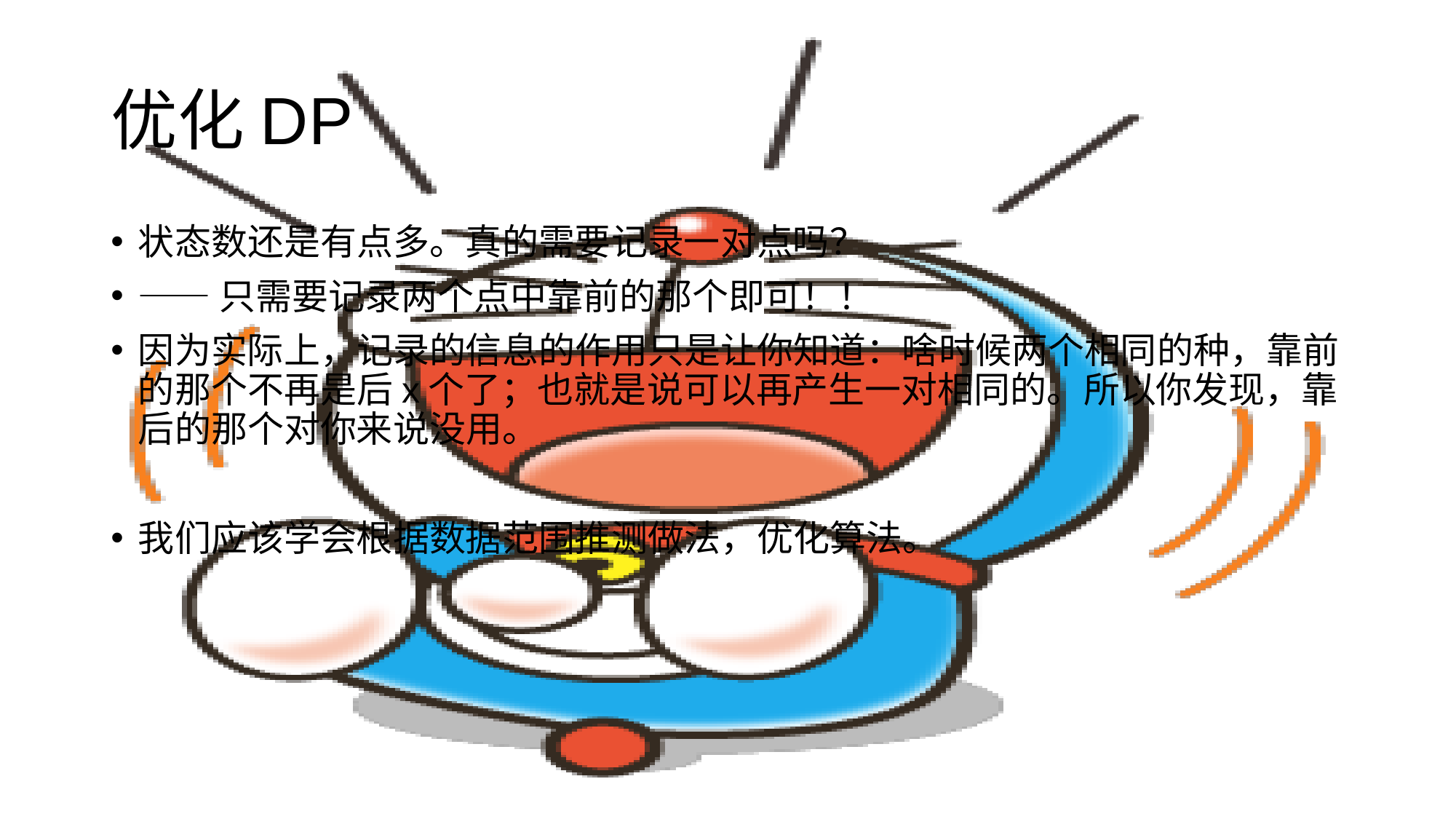

# 优化DP
状态数还是有点多。真的需要记录一对点吗？
——只需要记录两个点中靠前的那个即可！！
因为实际上，记录的信息的作用只是让你知道：啥时候两个相同的种，靠前的那个不再是后x个了；也就是说可以再产生一对相同的。所以你发现，靠后的那个对你来说没用。

我们应该学会根据数据范围推测做法，优化算法。